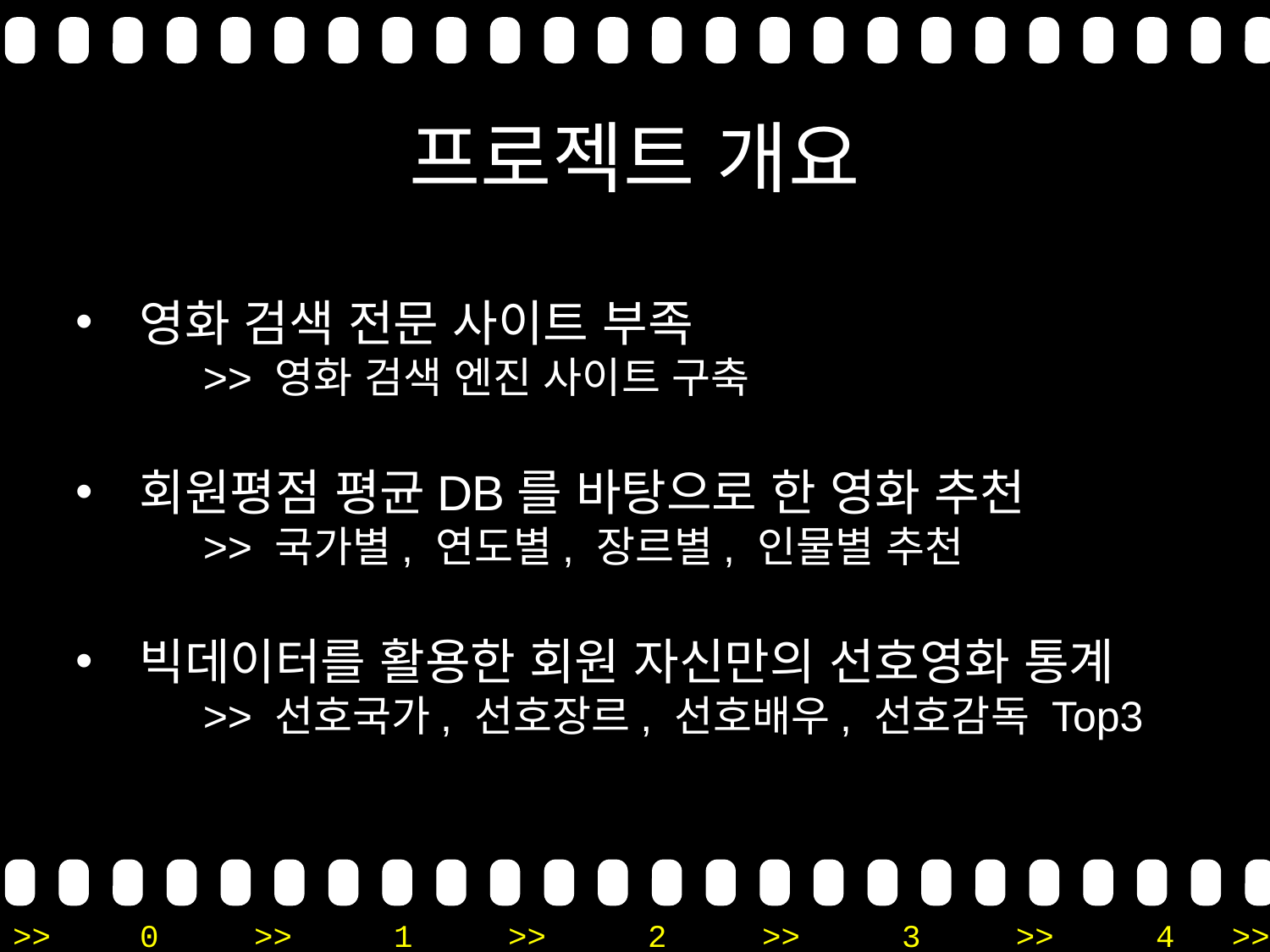

# 프로젝트 개요
영화 검색 전문 사이트 부족
	>> 영화 검색 엔진 사이트 구축

회원평점 평균DB를 바탕으로 한 영화 추천
	>> 국가별, 연도별, 장르별, 인물별 추천

빅데이터를 활용한 회원 자신만의 선호영화 통계
	>> 선호국가, 선호장르, 선호배우, 선호감독 Top3